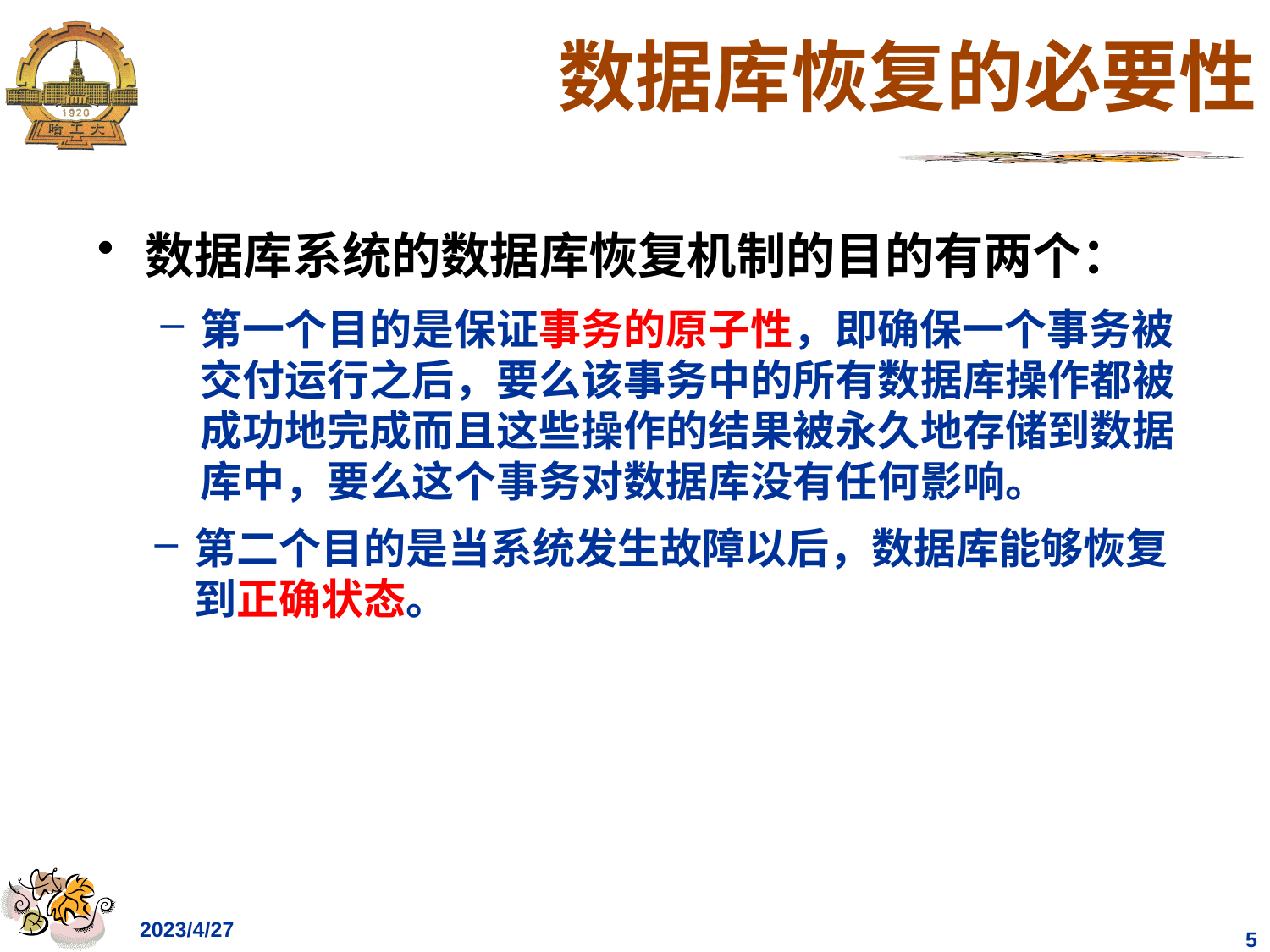

# 数据库恢复的必要性
数据库系统的数据库恢复机制的目的有两个：
第一个目的是保证事务的原子性，即确保一个事务被交付运行之后，要么该事务中的所有数据库操作都被成功地完成而且这些操作的结果被永久地存储到数据库中，要么这个事务对数据库没有任何影响。
第二个目的是当系统发生故障以后，数据库能够恢复到正确状态。
2023/4/27

5